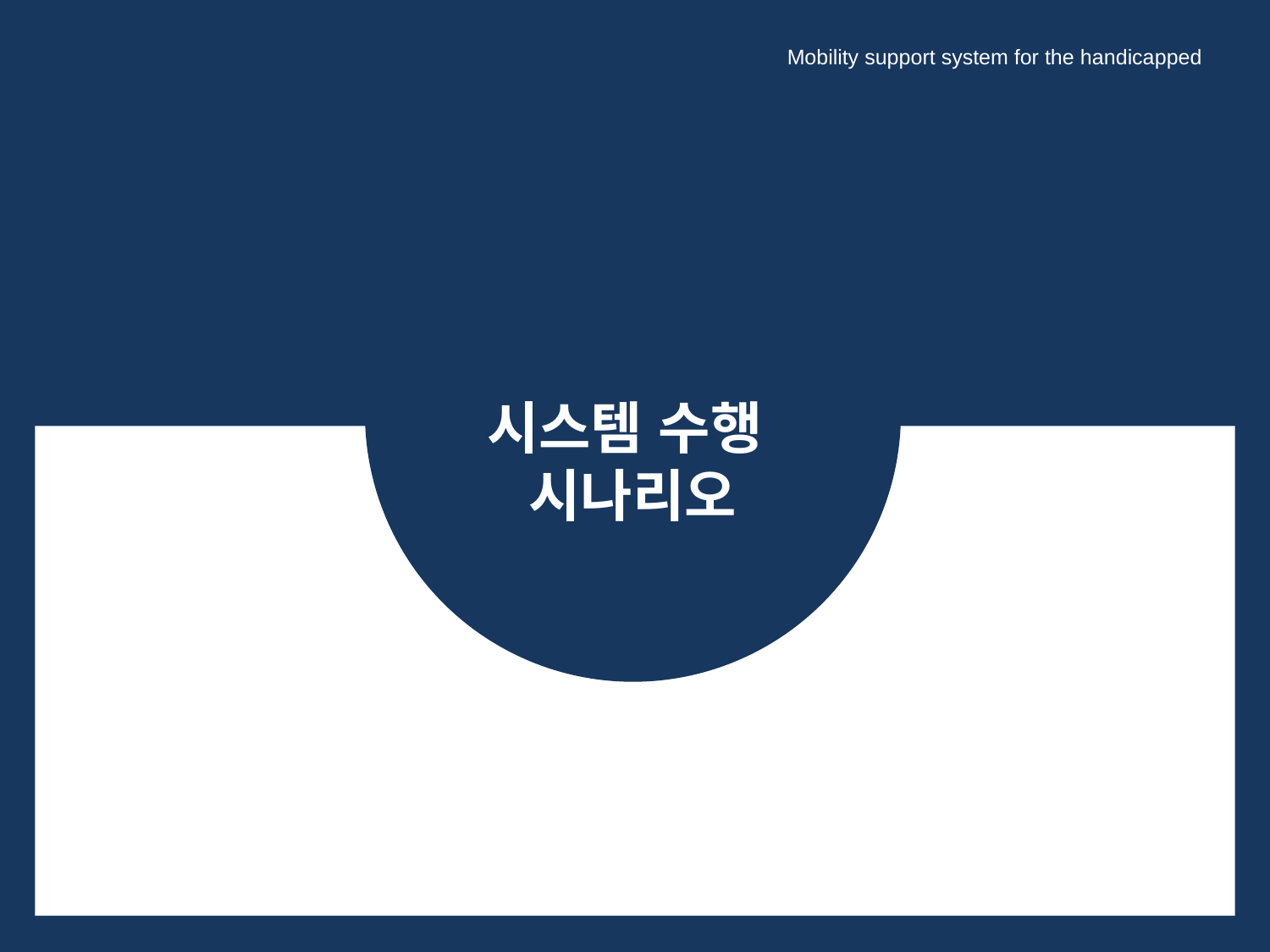

Mobility support system for the handicapped

시스템 수행
시나리오